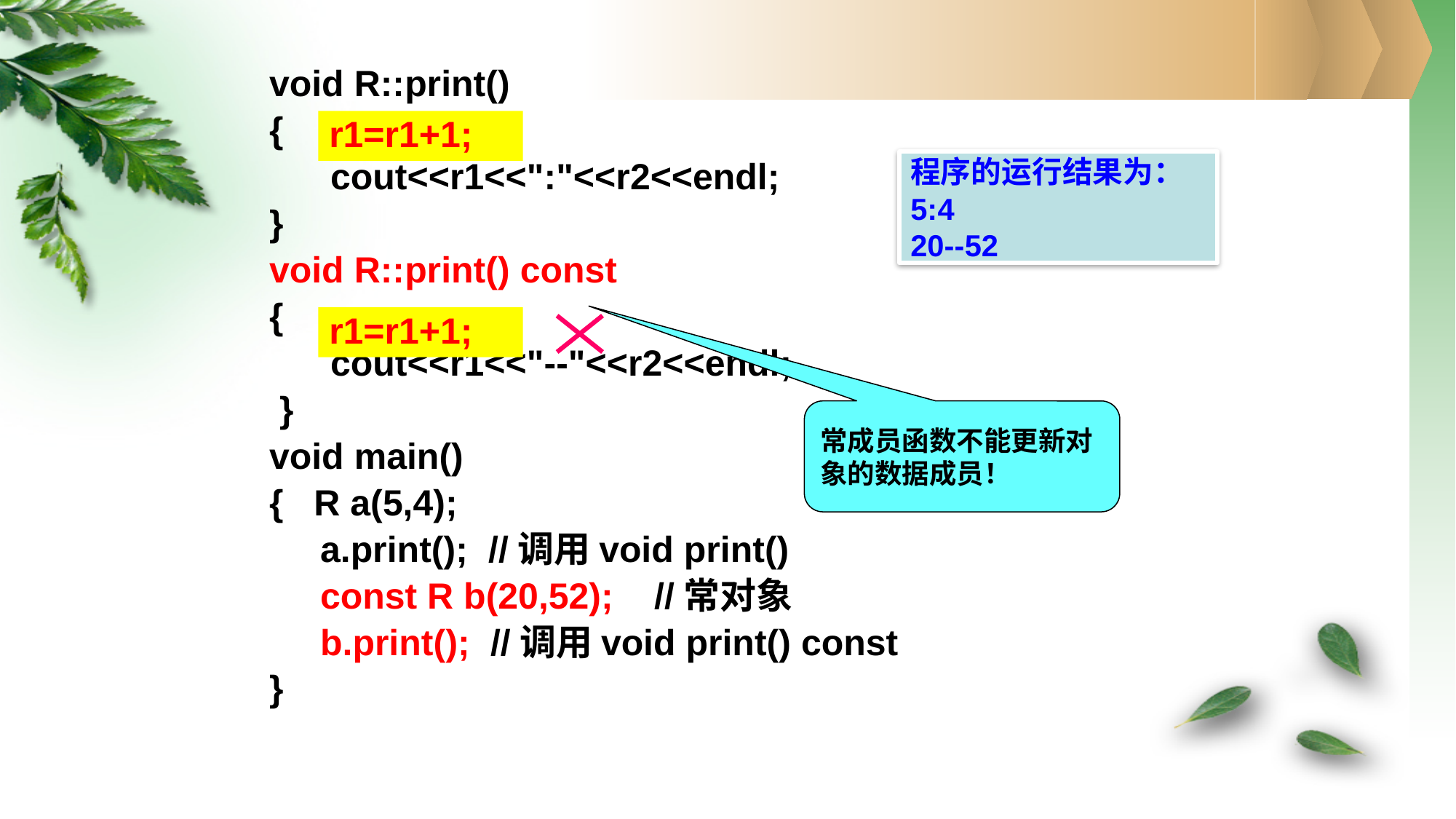

void R::print()
{
      cout<<r1<<":"<<r2<<endl;
}
void R::print() const
{
      cout<<r1<<"--"<<r2<<endl;
 }
void main()
{   R a(5,4);
     a.print();  //调用void print()
     const R b(20,52);    //常对象
     b.print();  //调用void print() const
}
r1=r1+1;
程序的运行结果为：
5:4
20--52
r1=r1+1;

常成员函数不能更新对象的数据成员！